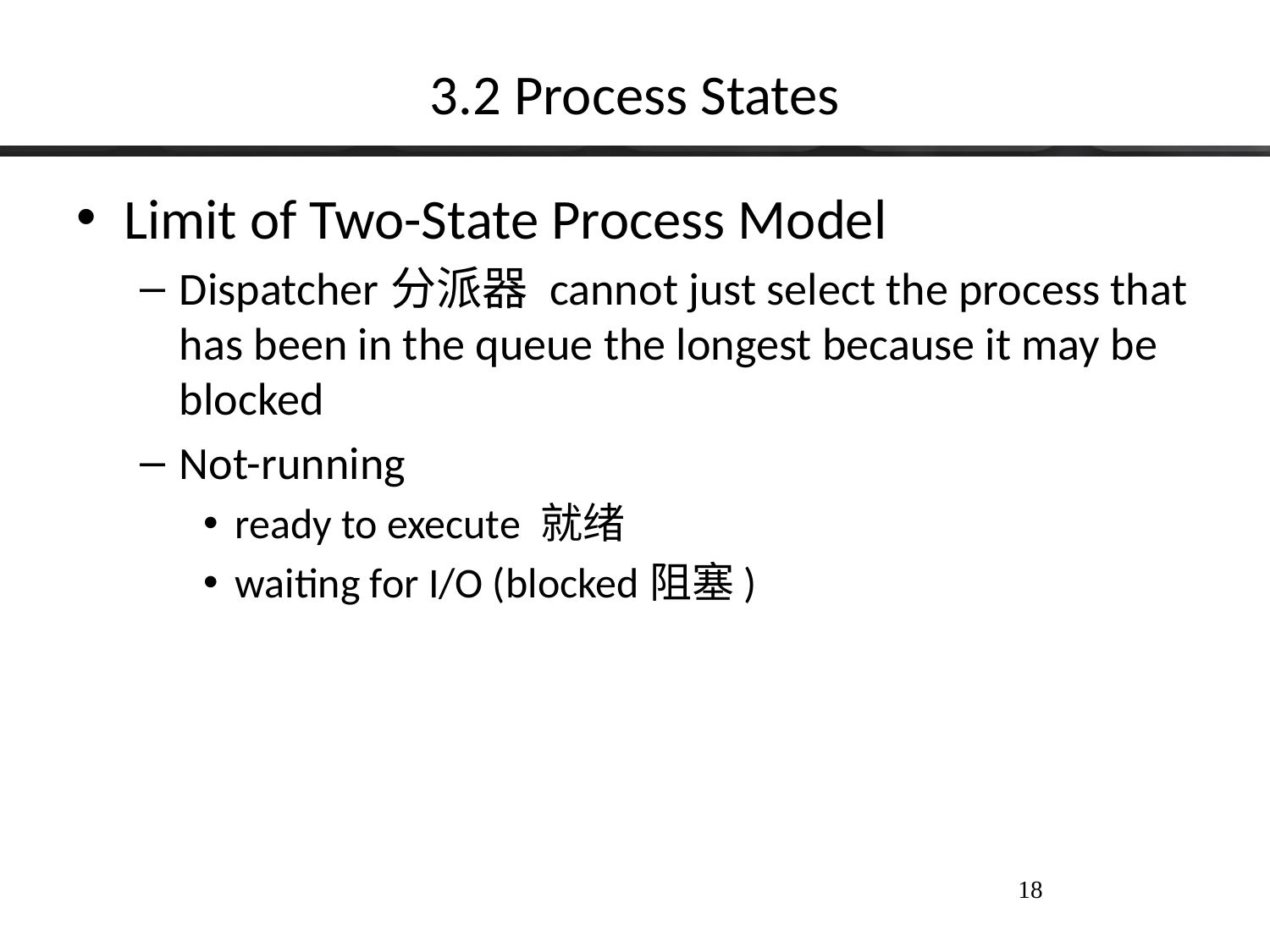

# 3.2 Process States
Limit of Two-State Process Model
Dispatcher分派器 cannot just select the process that has been in the queue the longest because it may be blocked
Not-running
ready to execute 就绪
waiting for I/O (blocked阻塞)

18